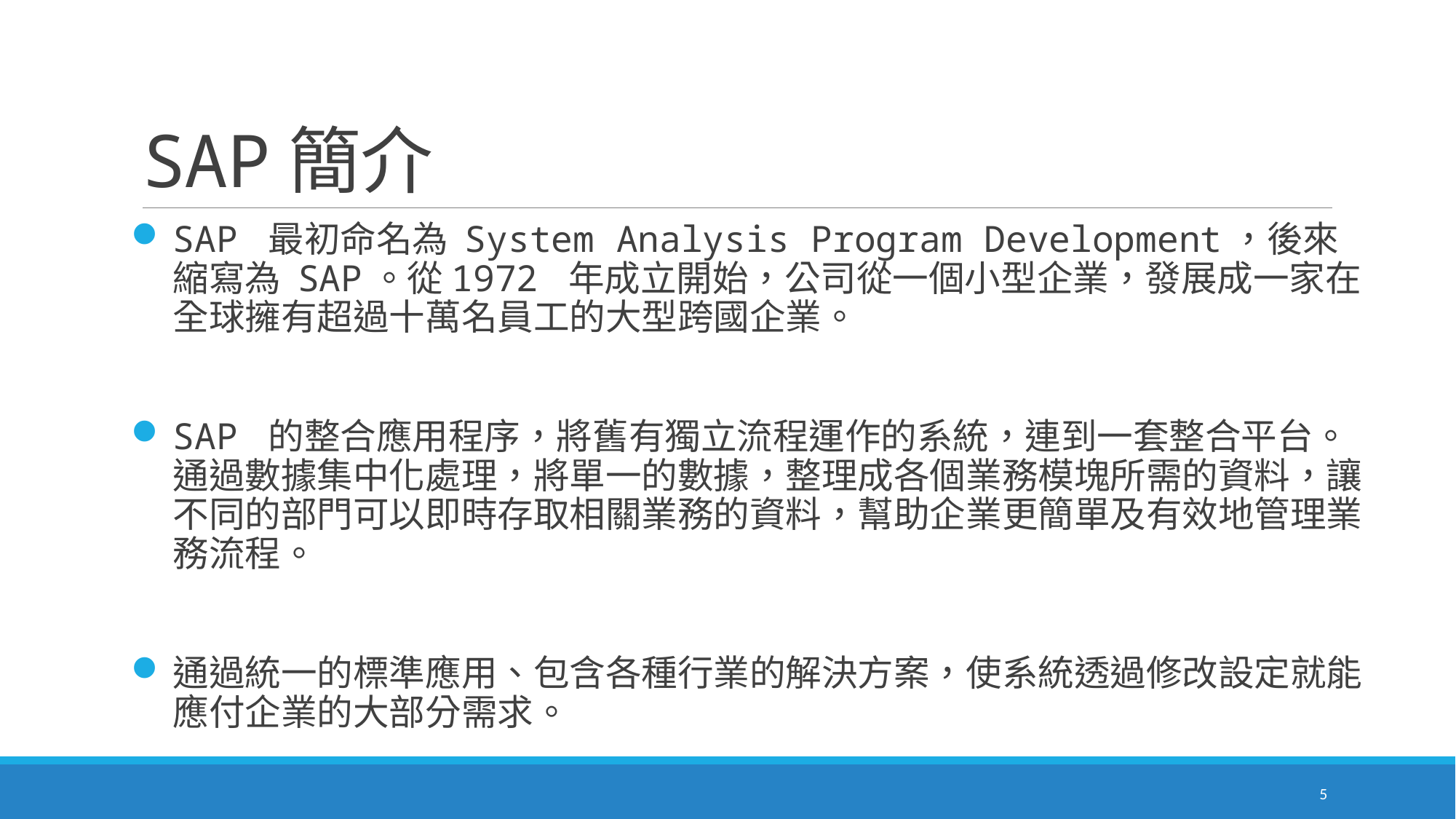

# SAP簡介
SAP 最初命名為 System Analysis Program Development，後來縮寫為 SAP。從1972 年成立開始，公司從一個小型企業，發展成一家在全球擁有超過十萬名員工的大型跨國企業。

SAP 的整合應用程序，將舊有獨立流程運作的系統，連到一套整合平台。通過數據集中化處理，將單一的數據，整理成各個業務模塊所需的資料，讓不同的部門可以即時存取相關業務的資料，幫助企業更簡單及有效地管理業務流程。

通過統一的標準應用、包含各種行業的解決方案，使系統透過修改設定就能應付企業的大部分需求。
5